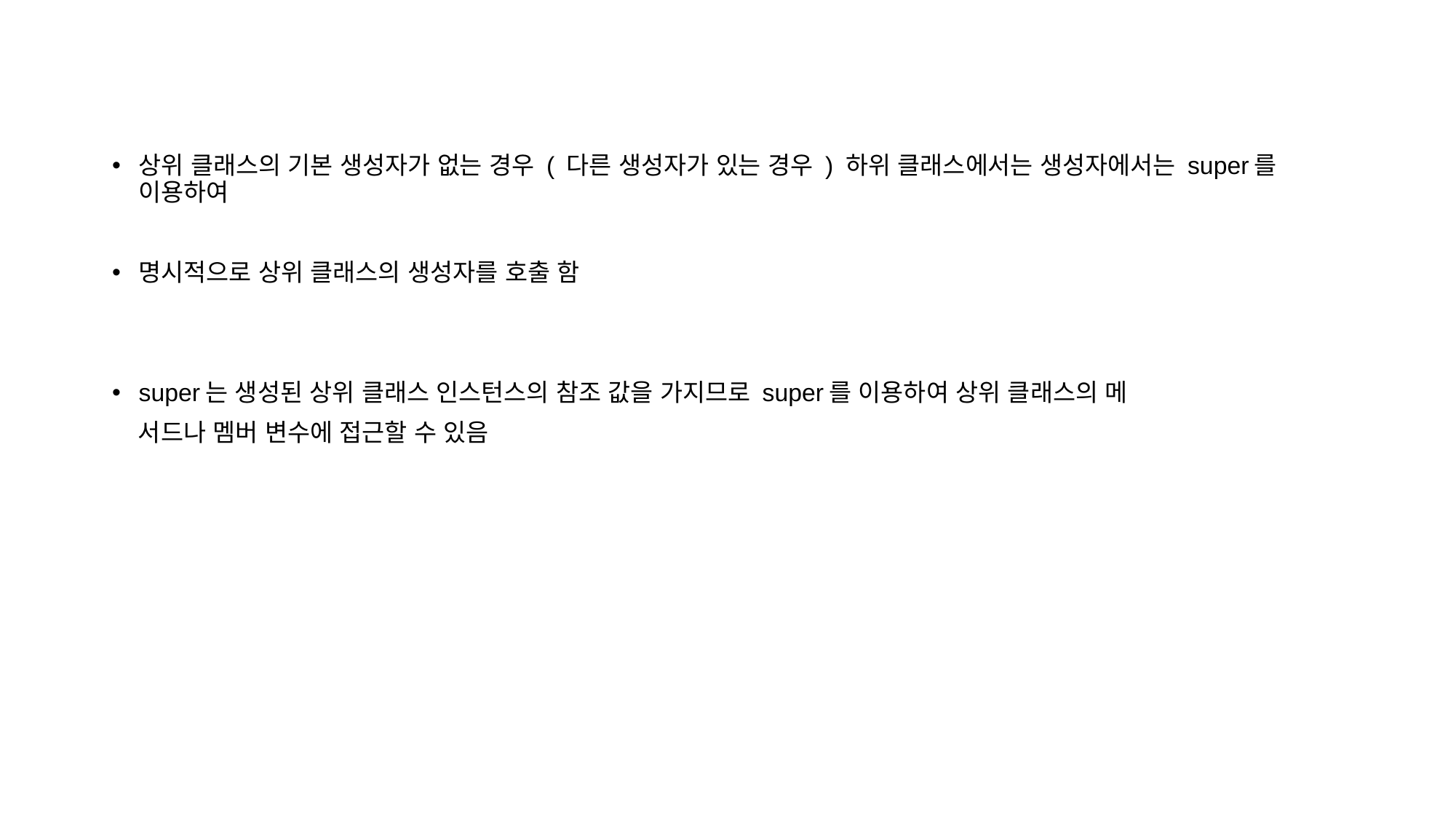

상위 클래스의 기본 생성자가 없는 경우 ( 다른 생성자가 있는 경우 ) 하위 클래스에서는 생성자에서는 super를 이용하여

명시적으로 상위 클래스의 생성자를 호출 함

super는 생성된 상위 클래스 인스턴스의 참조 값을 가지므로 super를 이용하여 상위 클래스의 메
   서드나 멤버 변수에 접근할 수 있음